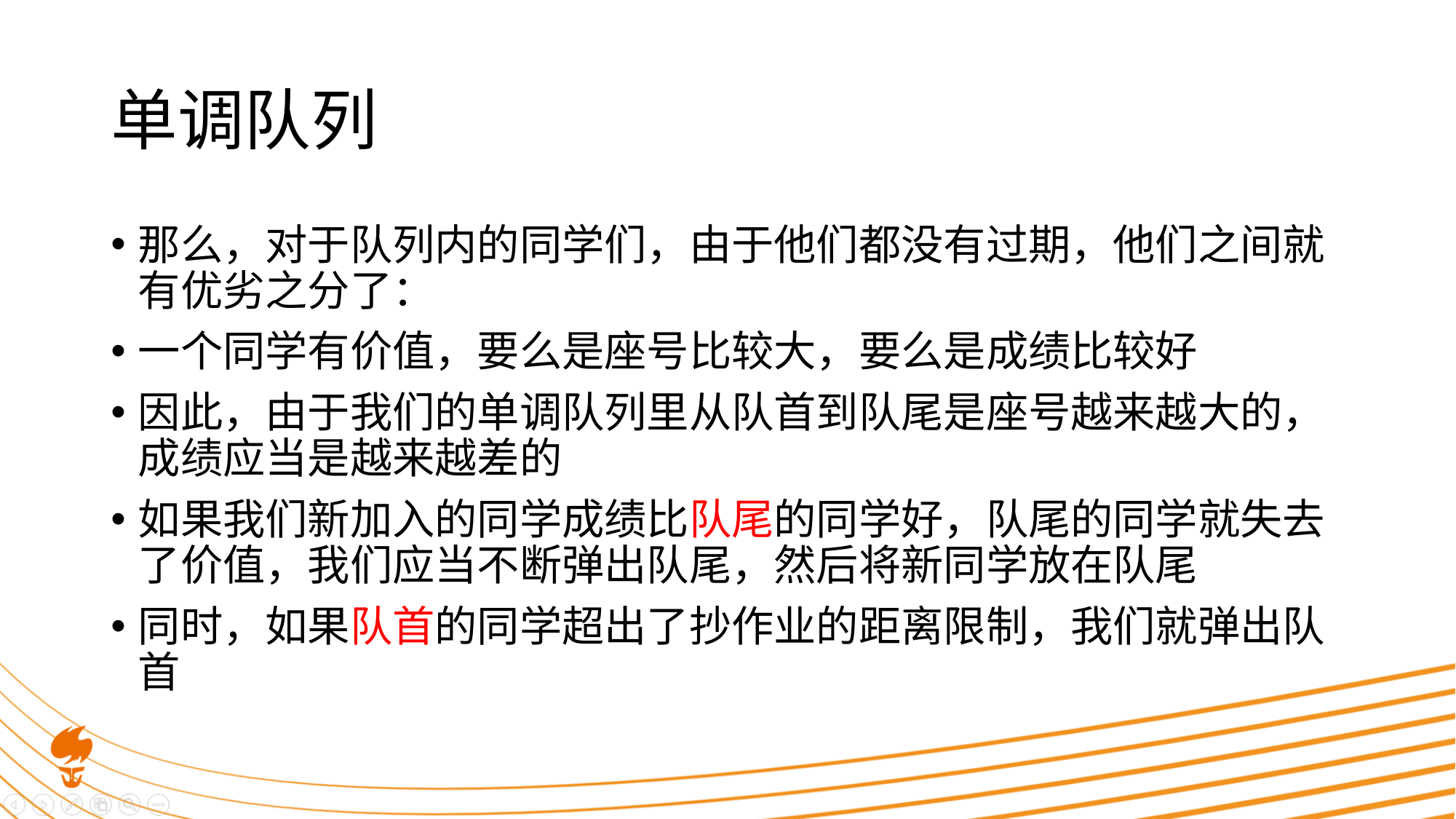

# 单调队列
那么，对于队列内的同学们，由于他们都没有过期，他们之间就有优劣之分了：
一个同学有价值，要么是座号比较大，要么是成绩比较好
因此，由于我们的单调队列里从队首到队尾是座号越来越大的，成绩应当是越来越差的
如果我们新加入的同学成绩比队尾的同学好，队尾的同学就失去了价值，我们应当不断弹出队尾，然后将新同学放在队尾
同时，如果队首的同学超出了抄作业的距离限制，我们就弹出队首